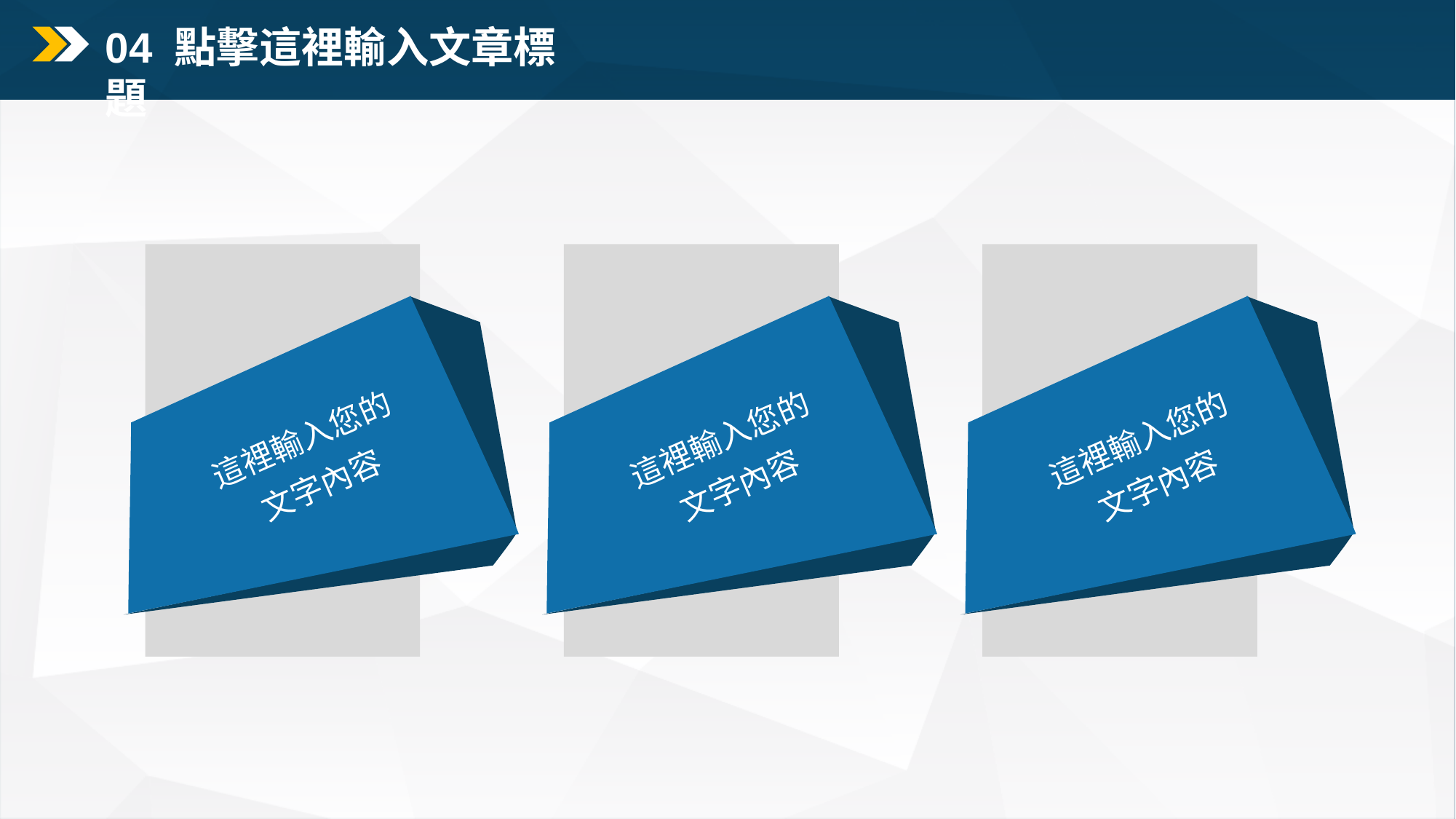

04 點擊這裡輸入文章標題

地區卡
地區卡
地區卡

這裡輸入您的
文字內容
這裡輸入您的
文字內容
這裡輸入您的
文字內容